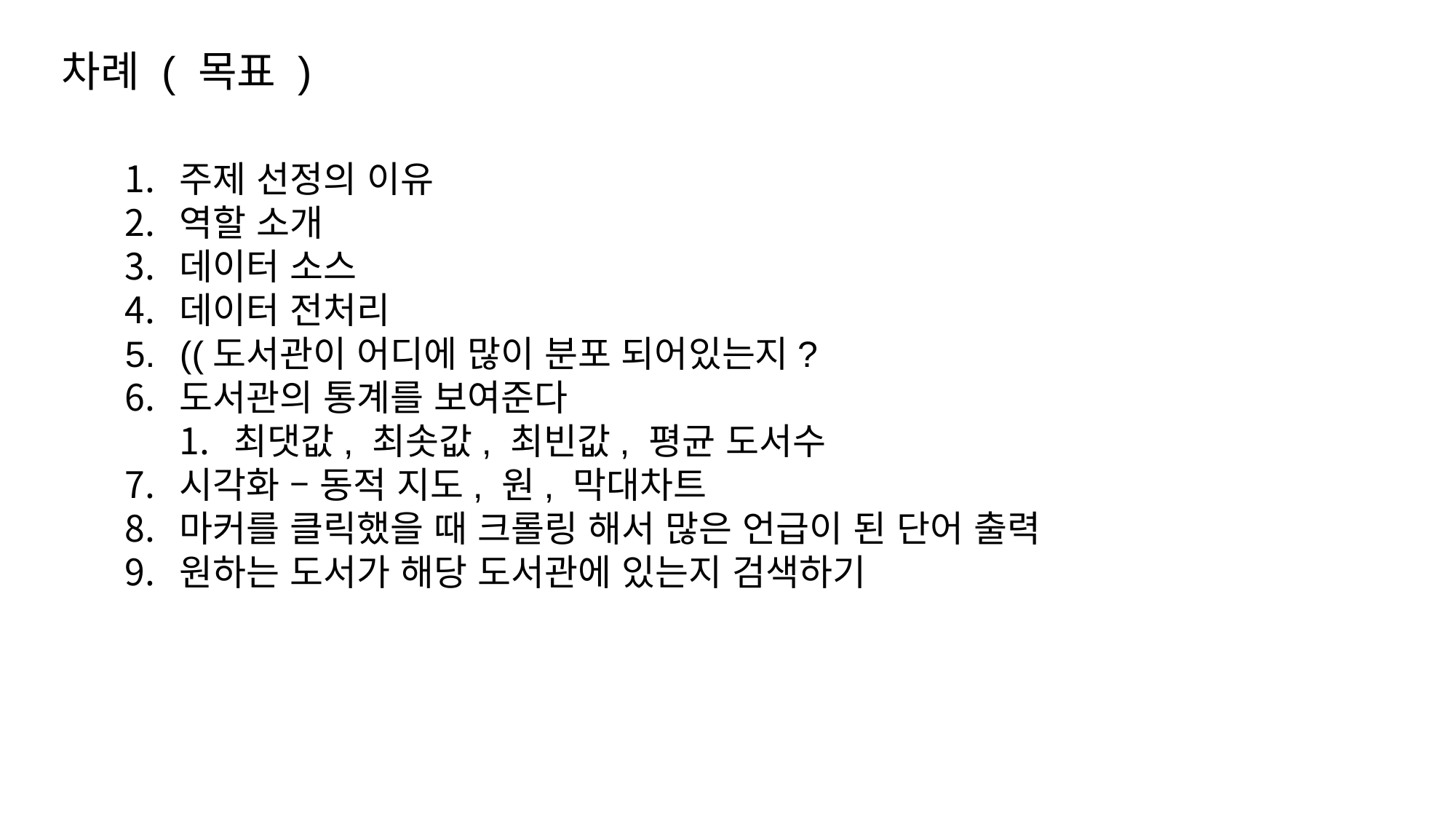

차례 ( 목표 )
주제 선정의 이유
역할 소개
데이터 소스
데이터 전처리
((도서관이 어디에 많이 분포 되어있는지?
도서관의 통계를 보여준다
최댓값, 최솟값, 최빈값, 평균 도서수
시각화 – 동적 지도, 원, 막대차트
마커를 클릭했을 때 크롤링 해서 많은 언급이 된 단어 출력
원하는 도서가 해당 도서관에 있는지 검색하기